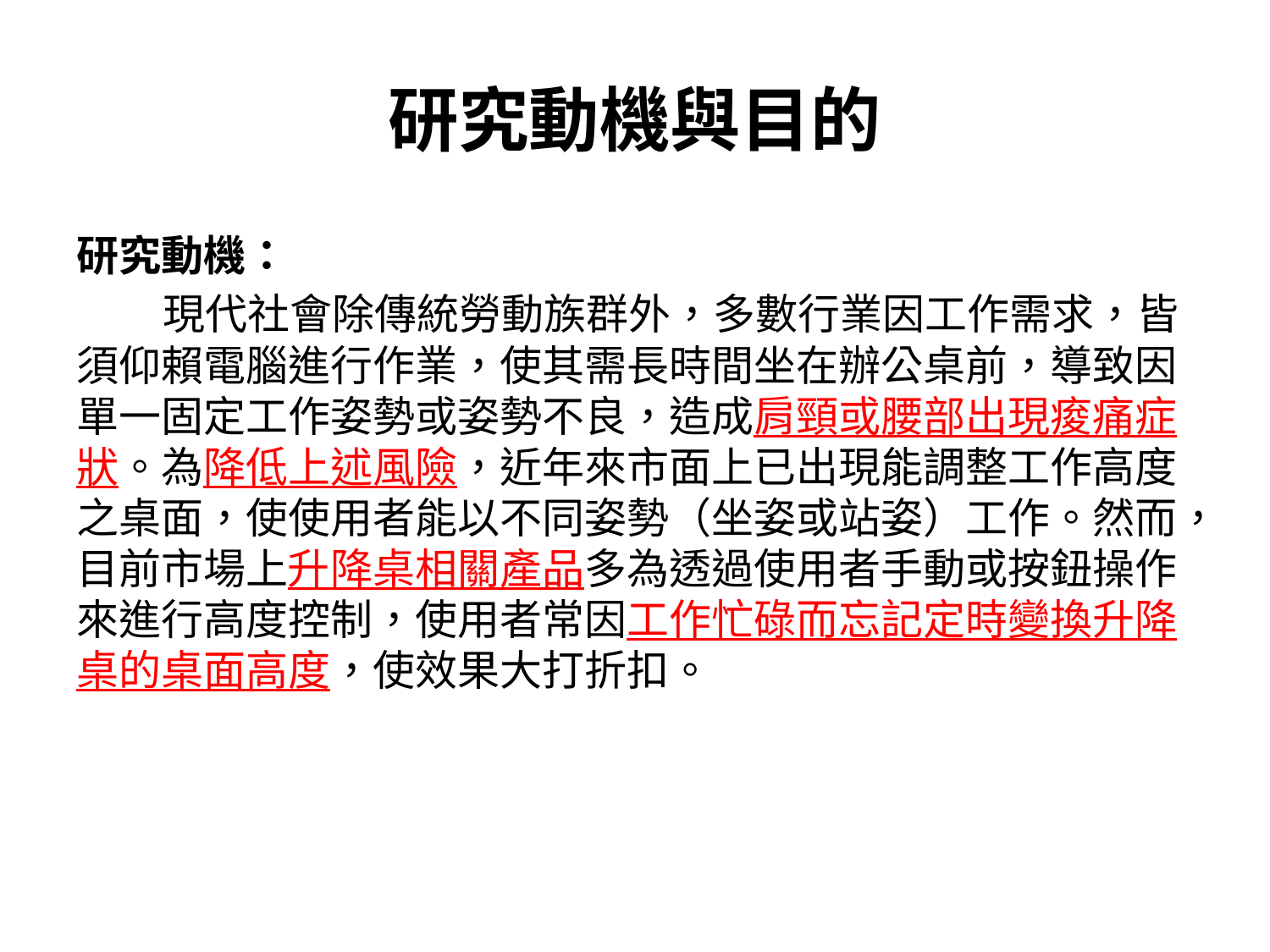

# 研究動機與目的
研究動機：
        現代社會除傳統勞動族群外，多數行業因工作需求，皆須仰賴電腦進行作業，使其需長時間坐在辦公桌前，導致因單一固定工作姿勢或姿勢不良，造成肩頸或腰部出現痠痛症狀。為降低上述風險，近年來市面上已出現能調整工作高度之桌面，使使用者能以不同姿勢（坐姿或站姿）工作。然而，目前市場上升降桌相關產品多為透過使用者手動或按鈕操作來進行高度控制，使用者常因工作忙碌而忘記定時變換升降桌的桌面高度，使效果大打折扣。